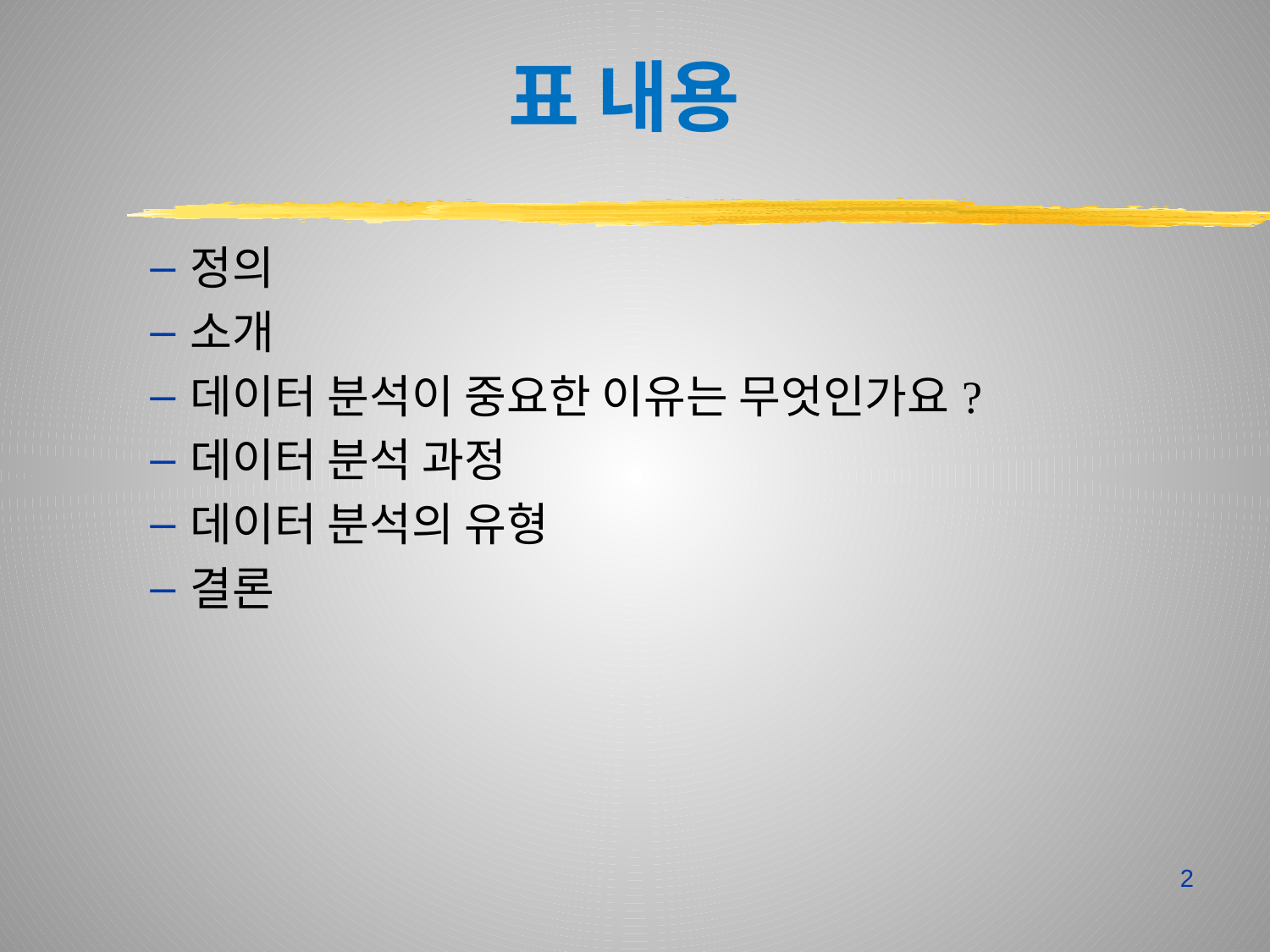

표 내용
정의
소개
데이터 분석이 중요한 이유는 무엇인가요?
데이터 분석 과정
데이터 분석의 유형
결론

2